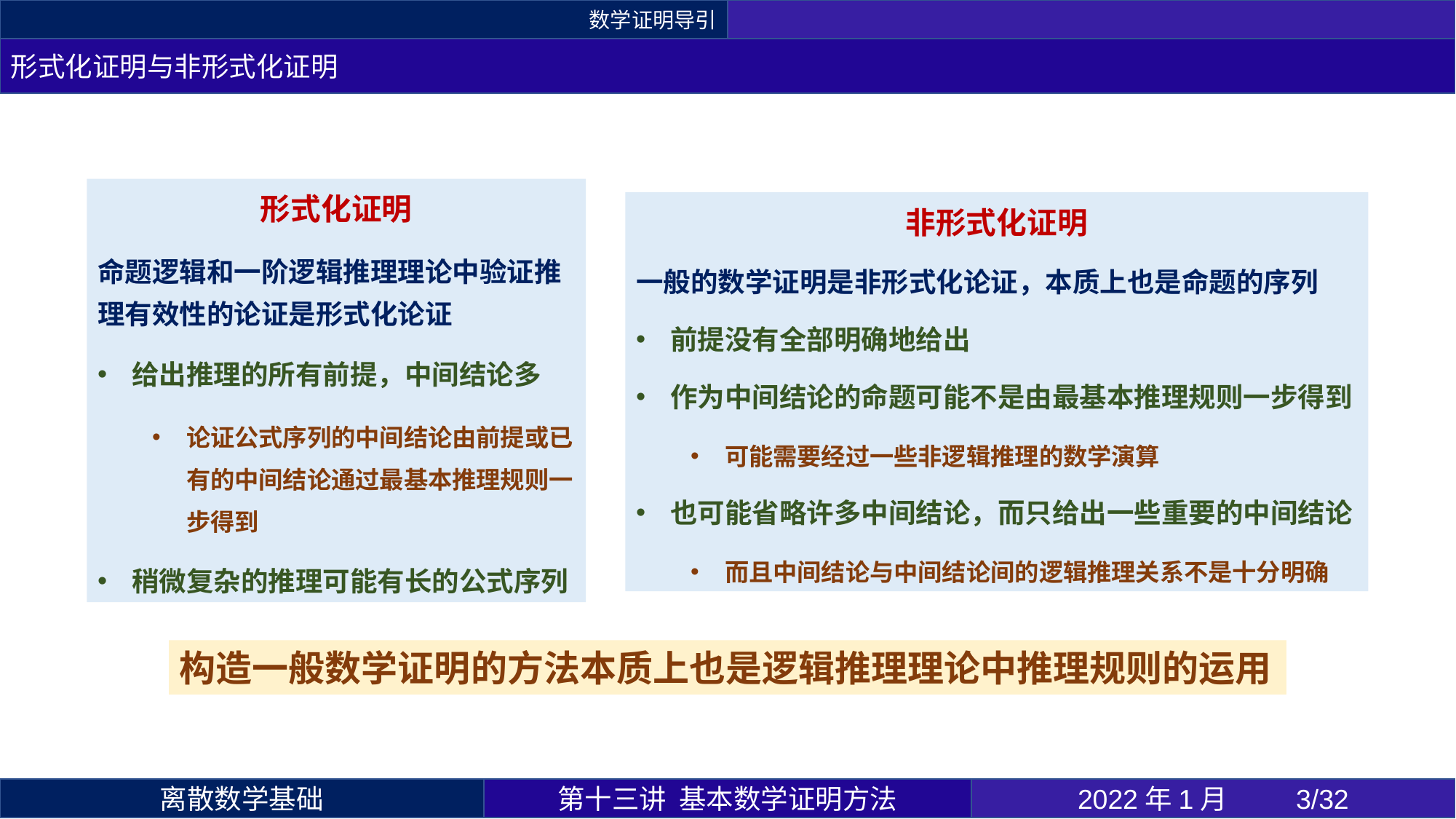

数学证明导引
形式化证明与非形式化证明
形式化证明
命题逻辑和一阶逻辑推理理论中验证推理有效性的论证是形式化论证
给出推理的所有前提，中间结论多
论证公式序列的中间结论由前提或已有的中间结论通过最基本推理规则一步得到
稍微复杂的推理可能有长的公式序列
非形式化证明
一般的数学证明是非形式化论证，本质上也是命题的序列
前提没有全部明确地给出
作为中间结论的命题可能不是由最基本推理规则一步得到
可能需要经过一些非逻辑推理的数学演算
也可能省略许多中间结论，而只给出一些重要的中间结论
而且中间结论与中间结论间的逻辑推理关系不是十分明确
构造一般数学证明的方法本质上也是逻辑推理理论中推理规则的运用
第十三讲  基本数学证明方法
2022年1月 	3/32
离散数学基础